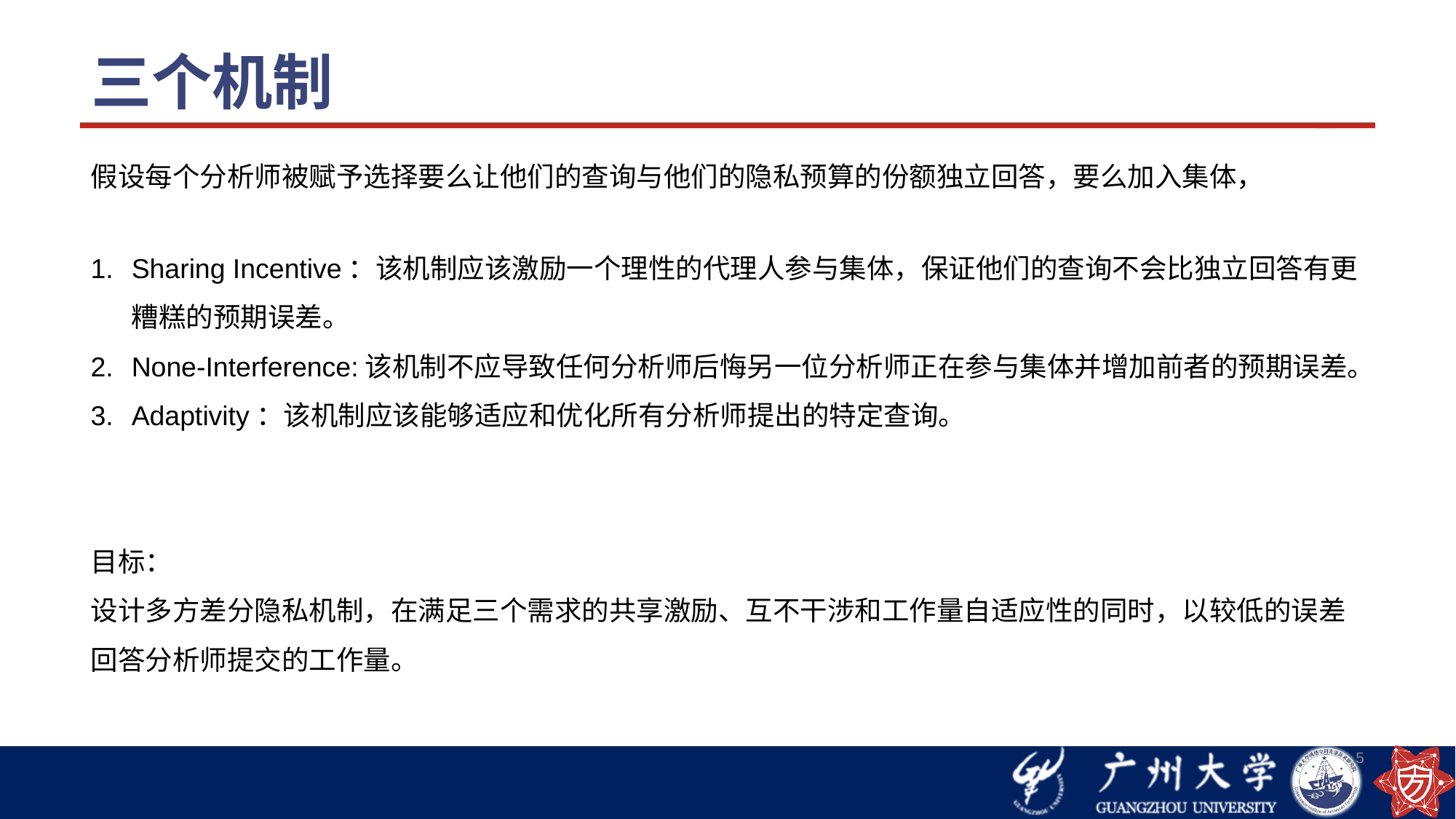

# 三个机制
假设每个分析师被赋予选择要么让他们的查询与他们的隐私预算的份额独立回答，要么加入集体，
Sharing Incentive：该机制应该激励一个理性的代理人参与集体，保证他们的查询不会比独立回答有更糟糕的预期误差。
None-Interference:该机制不应导致任何分析师后悔另一位分析师正在参与集体并增加前者的预期误差。
Adaptivity：该机制应该能够适应和优化所有分析师提出的特定查询。
目标：
设计多方差分隐私机制，在满足三个需求的共享激励、互不干涉和工作量自适应性的同时，以较低的误差回答分析师提交的工作量。
5